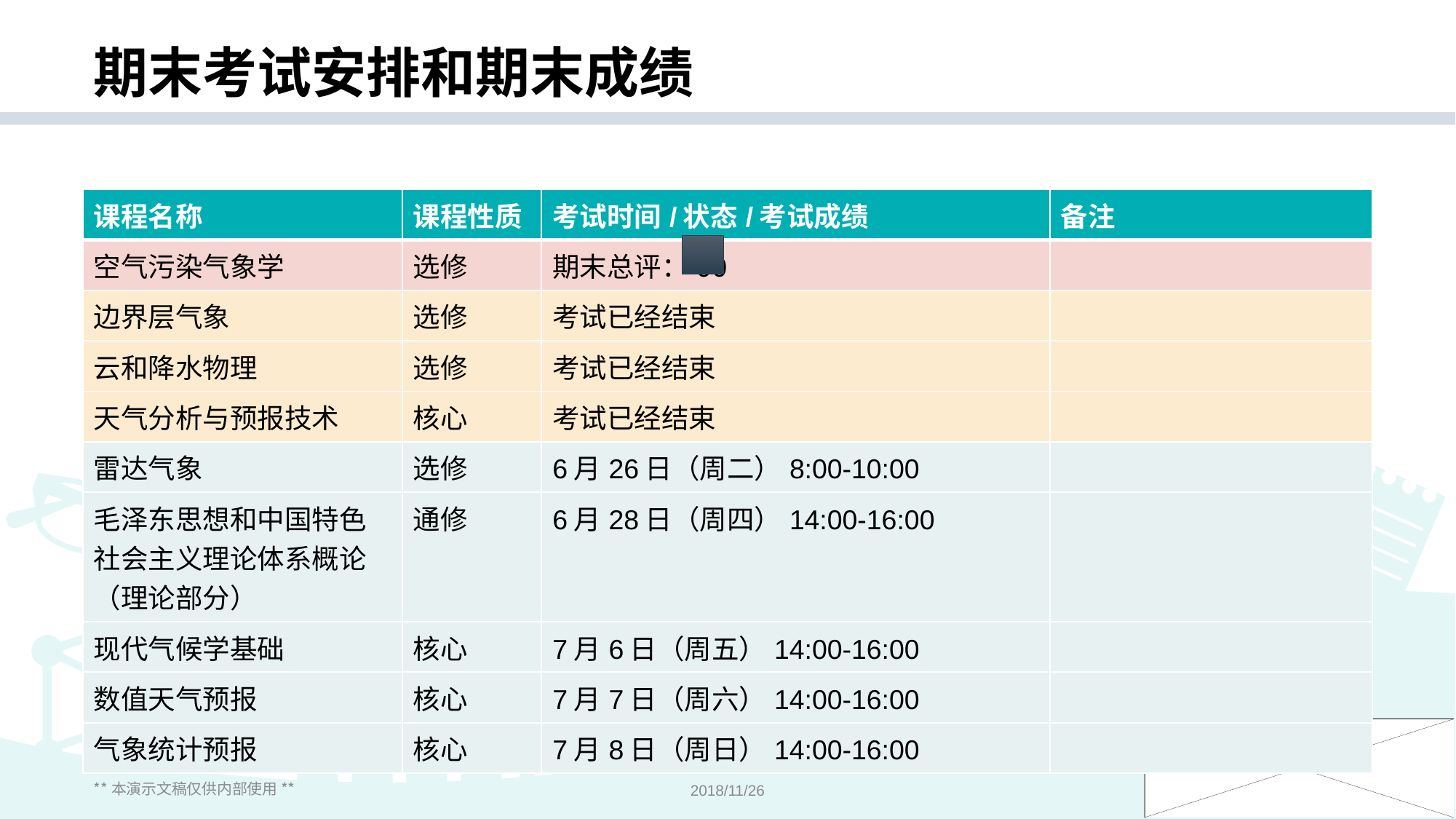

# 期末考试安排和期末成绩

| 课程名称 | 课程性质 | 考试时间/状态/考试成绩 | 备注 |
| --- | --- | --- | --- |
| 空气污染气象学 | 选修 | 期末总评：90 |  |
| 边界层气象 | 选修 | 考试已经结束 |  |
| 云和降水物理 | 选修 | 考试已经结束 |  |
| 天气分析与预报技术 | 核心 | 考试已经结束 |  |
| 雷达气象 | 选修 | 6月26日（周二）8:00-10:00 |  |
| 毛泽东思想和中国特色社会主义理论体系概论（理论部分） | 通修 | 6月28日（周四）14:00-16:00 |  |
| 现代气候学基础 | 核心 | 7月6日（周五）14:00-16:00 |  |
| 数值天气预报 | 核心 | 7月7日（周六）14:00-16:00 |  |
| 气象统计预报 | 核心 | 7月8日（周日）14:00-16:00 |  |

** 本演示文稿仅供内部使用 **
2018/11/26
12